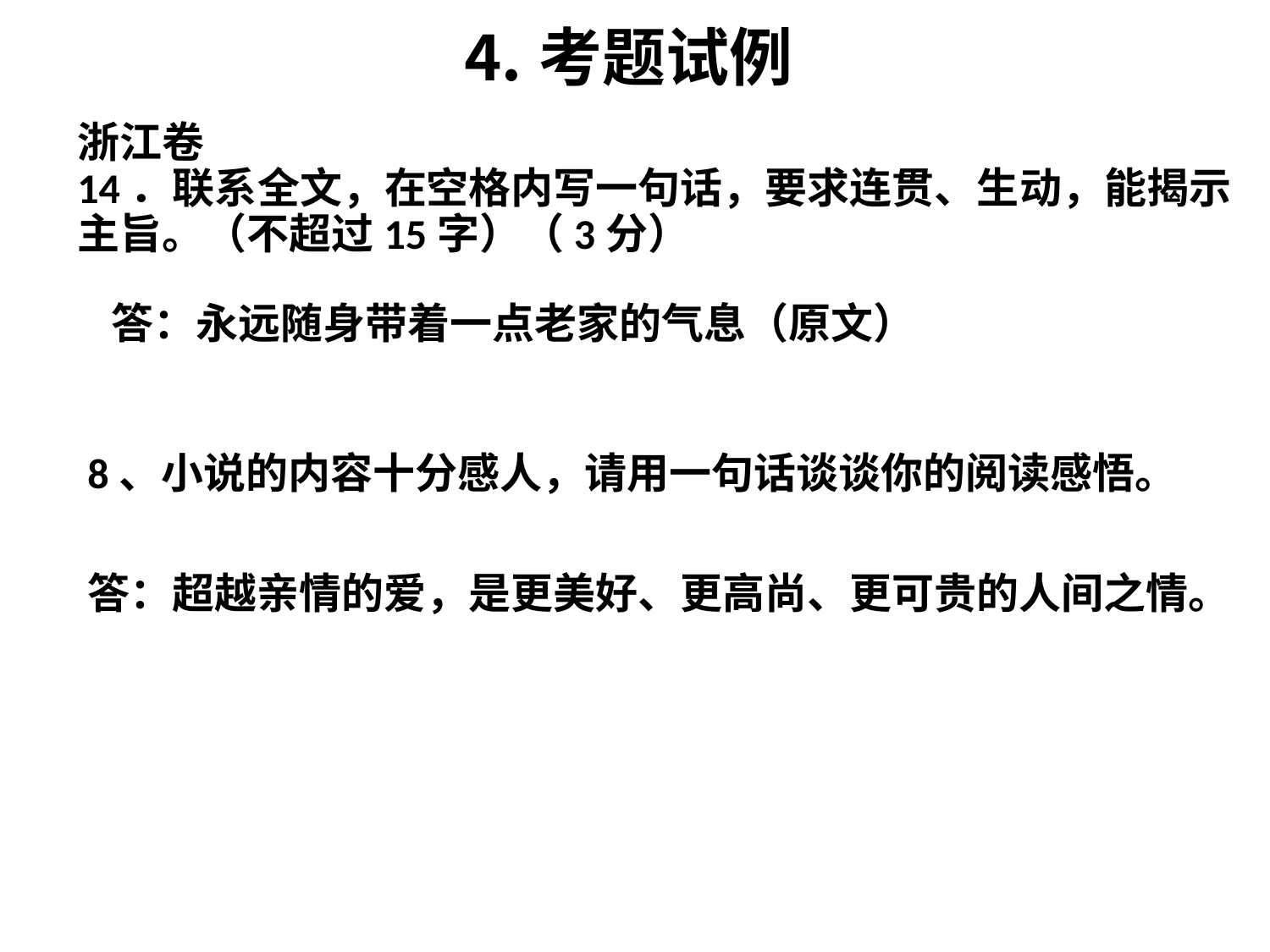

# ⒋考题试例
浙江卷
14．联系全文，在空格内写一句话，要求连贯、生动，能揭示主旨。（不超过15字）（3分）
答：永远随身带着一点老家的气息（原文）
8、小说的内容十分感人，请用一句话谈谈你的阅读感悟。
答：超越亲情的爱，是更美好、更高尚、更可贵的人间之情。